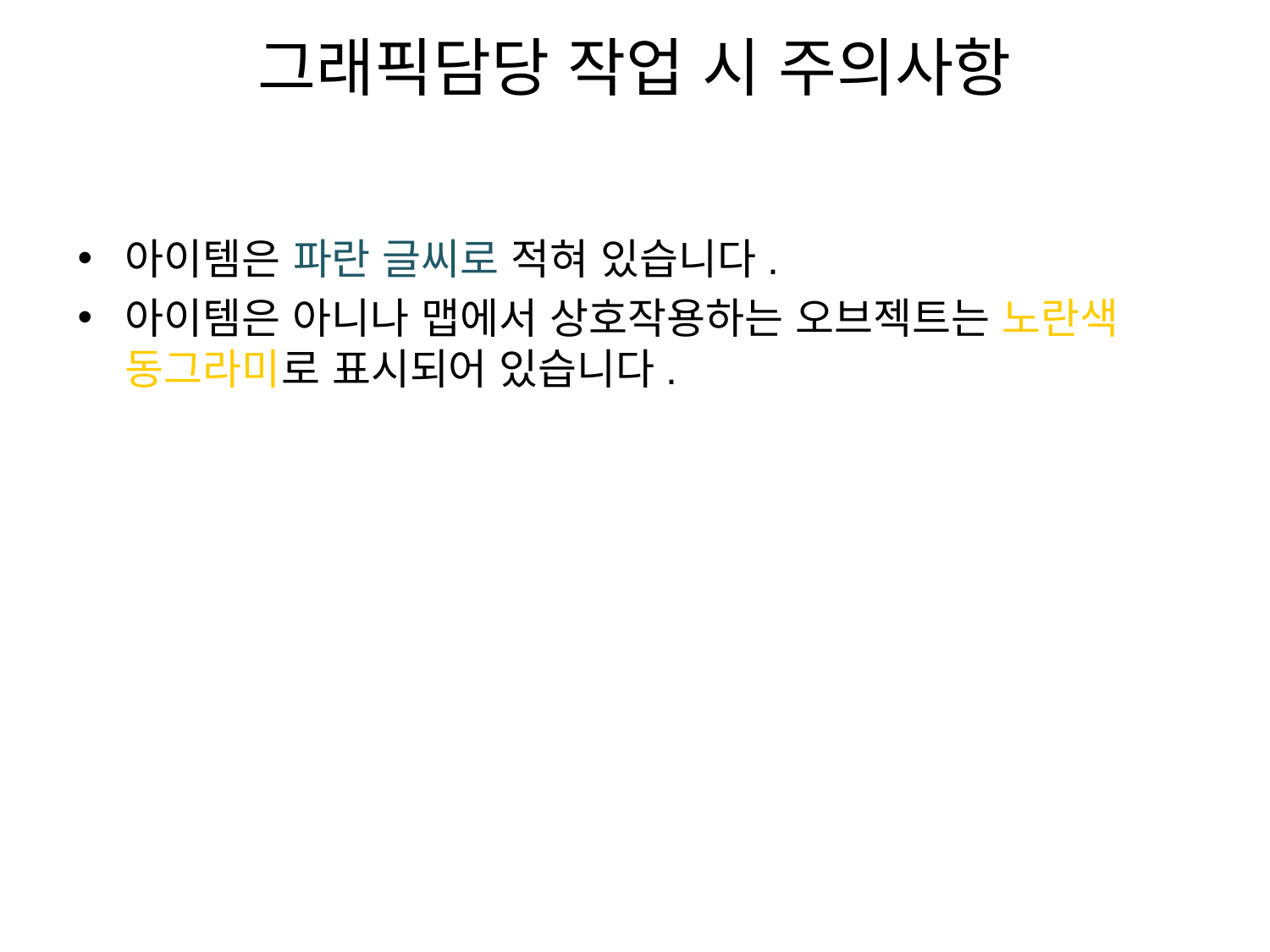

# 그래픽담당 작업 시 주의사항
아이템은 파란 글씨로 적혀 있습니다.
아이템은 아니나 맵에서 상호작용하는 오브젝트는 노란색 동그라미로 표시되어 있습니다.